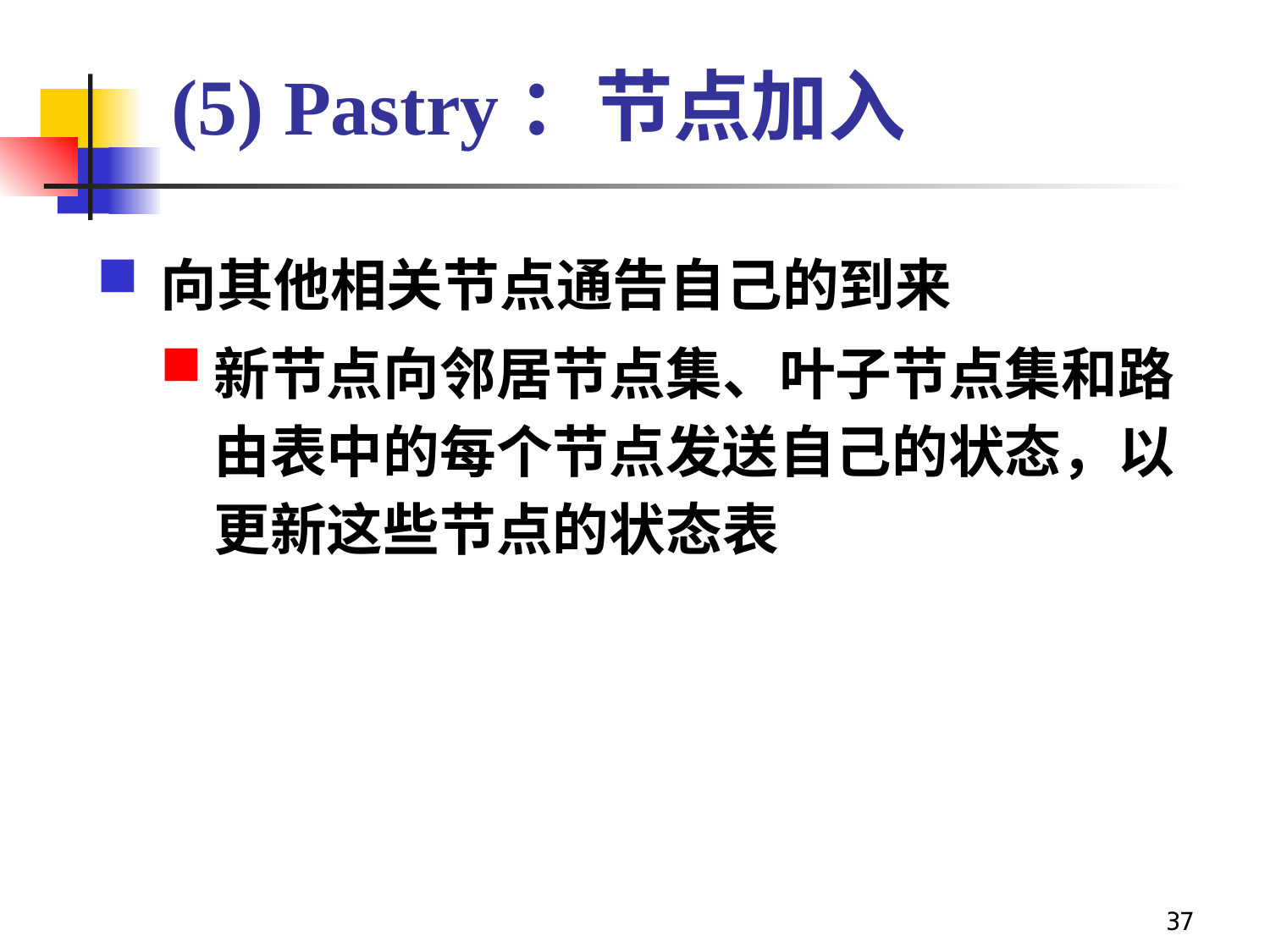

# (5) Pastry：节点加入
向其他相关节点通告自己的到来
新节点向邻居节点集、叶子节点集和路由表中的每个节点发送自己的状态，以更新这些节点的状态表
37